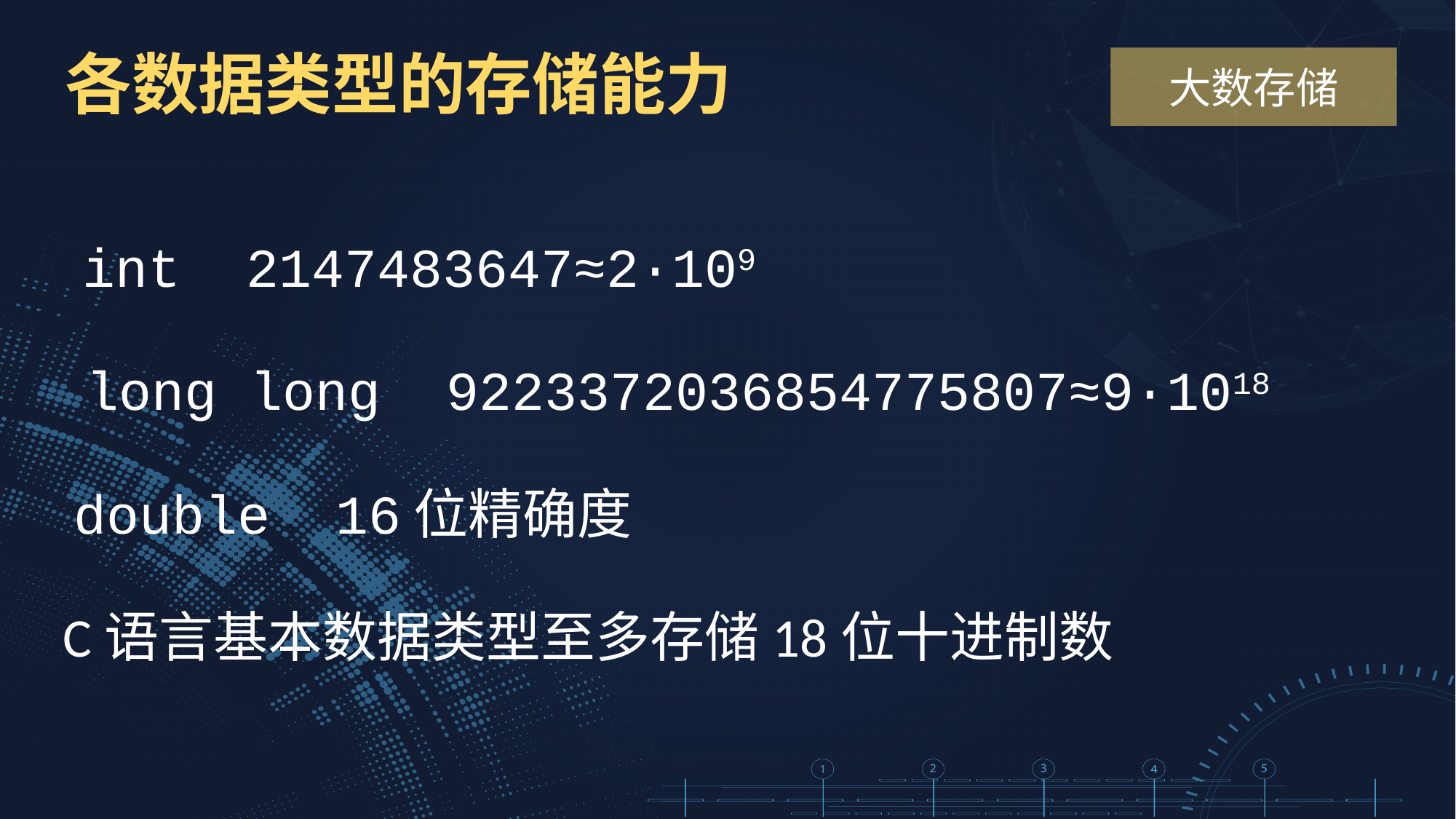

各数据类型的存储能力
大数存储
int  2147483647≈2·109
long long  9223372036854775807≈9·1018
double  16位精确度
C语言基本数据类型至多存储18位十进制数